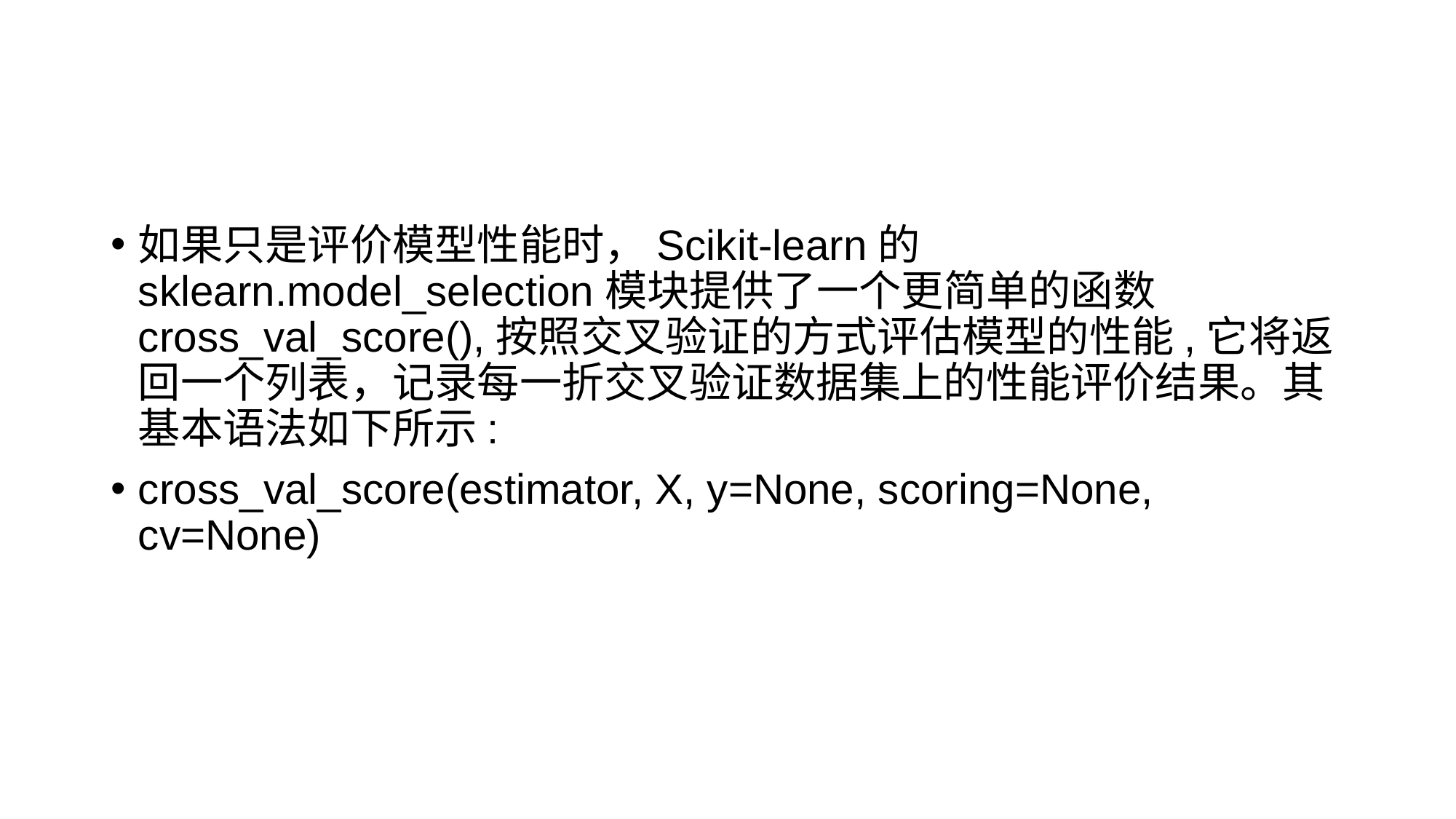

#
如果只是评价模型性能时，Scikit-learn的sklearn.model_selection模块提供了一个更简单的函数cross_val_score(),按照交叉验证的方式评估模型的性能,它将返回一个列表，记录每一折交叉验证数据集上的性能评价结果。其基本语法如下所示:
cross_val_score(estimator, X, y=None, scoring=None, cv=None)